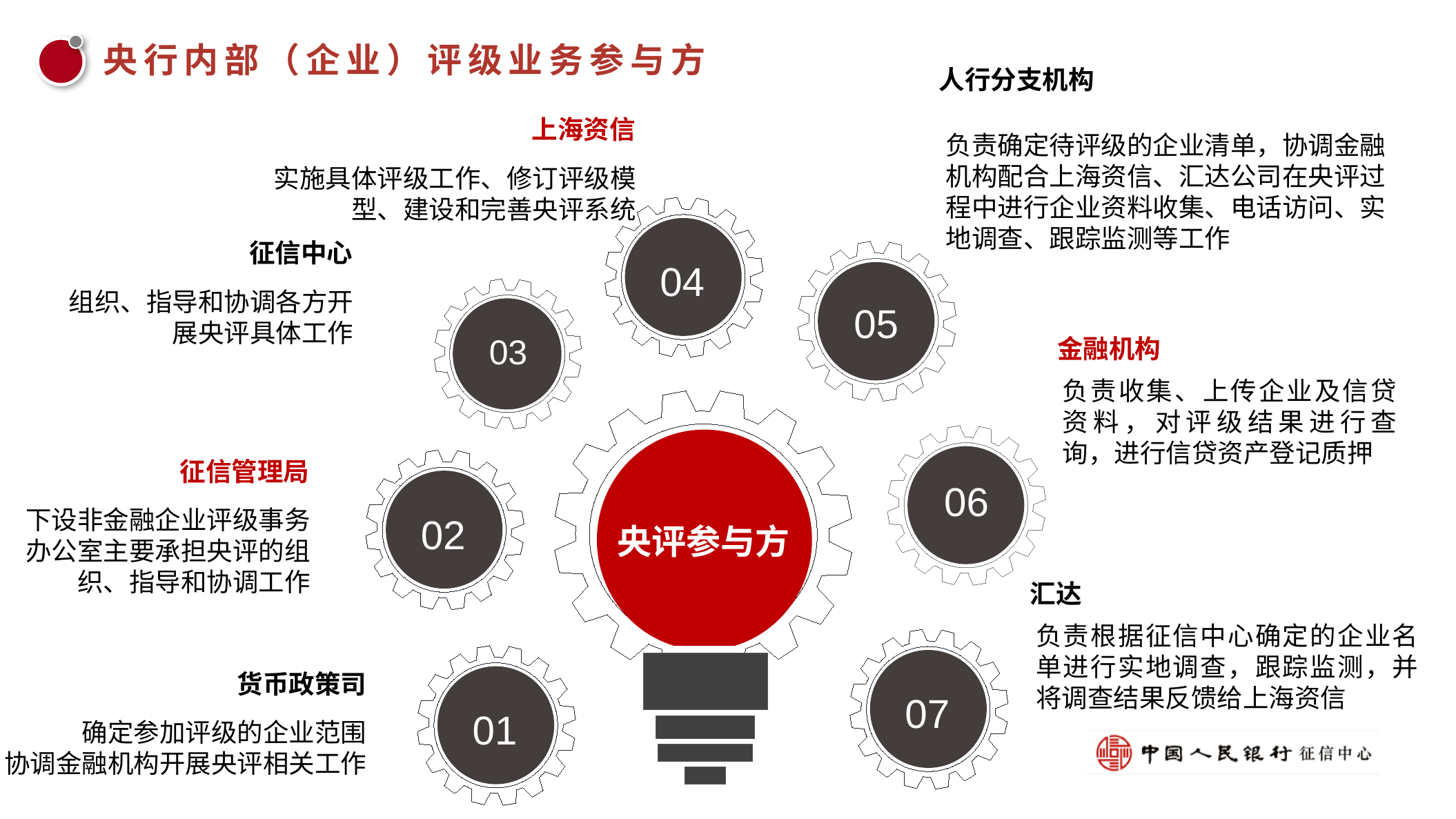

央行内部（企业）评级业务参与方
人行分支机构

负责确定待评级的企业清单，协调金融机构配合上海资信、汇达公司在央评过程中进行企业资料收集、电话访问、实地调查、跟踪监测等工作
上海资信
实施具体评级工作、修订评级模型、建设和完善央评系统

征信中心
组织、指导和协调各方开展央评具体工作

05
03

06
央评参与方
02

04
金融机构
负责收集、上传企业及信贷资料，对评级结果进行查询，进行信贷资产登记质押
征信管理局
下设非金融企业评级事务办公室主要承担央评的组织、指导和协调工作
汇达
负责根据征信中心确定的企业名单进行实地调查，跟踪监测，并将调查结果反馈给上海资信

货币政策司
确定参加评级的企业范围
协调金融机构开展央评相关工作
07
01